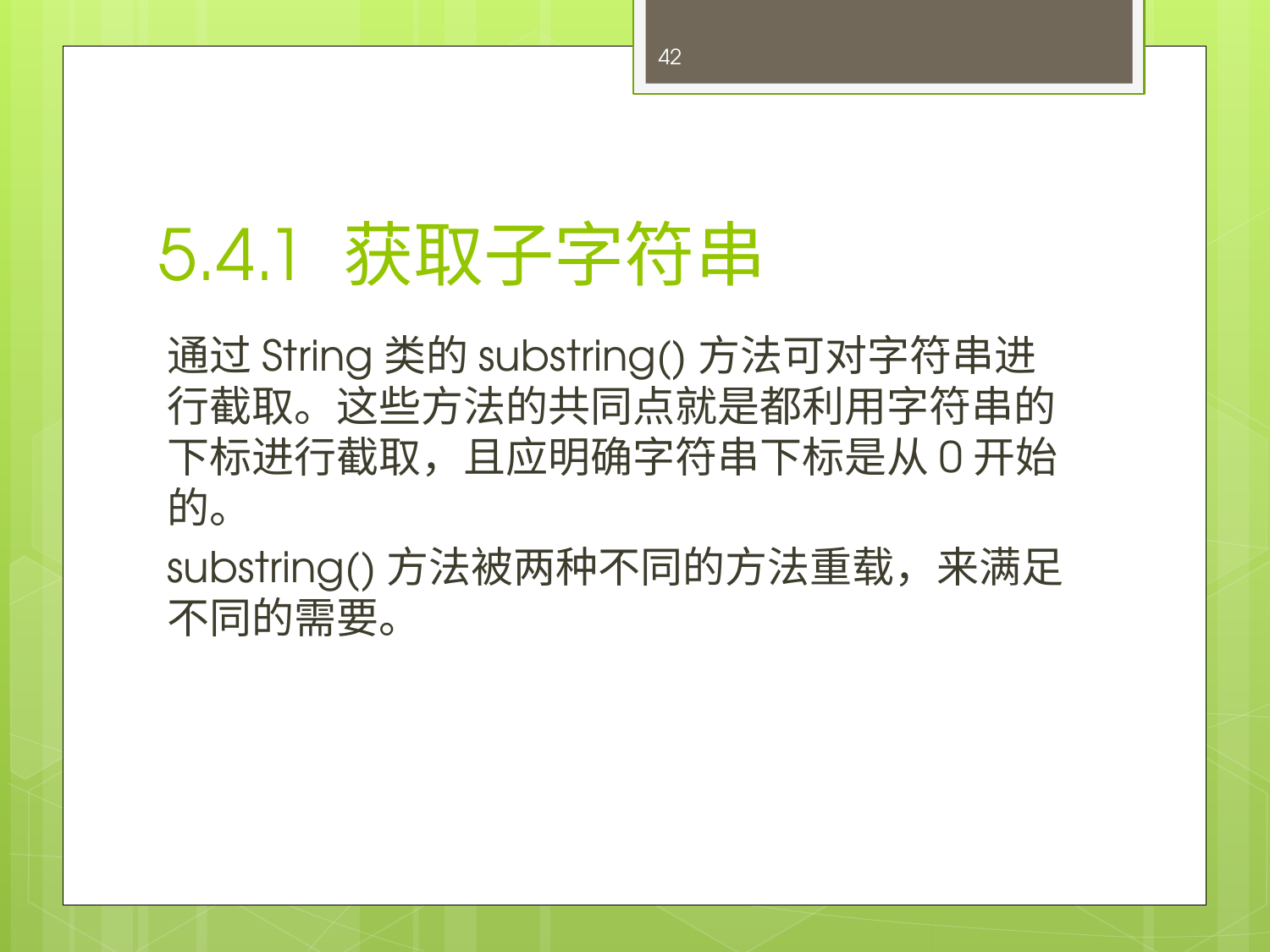

42
# 5.4.1 获取子字符串
通过String类的substring()方法可对字符串进行截取。这些方法的共同点就是都利用字符串的下标进行截取，且应明确字符串下标是从0开始的。
substring()方法被两种不同的方法重载，来满足不同的需要。